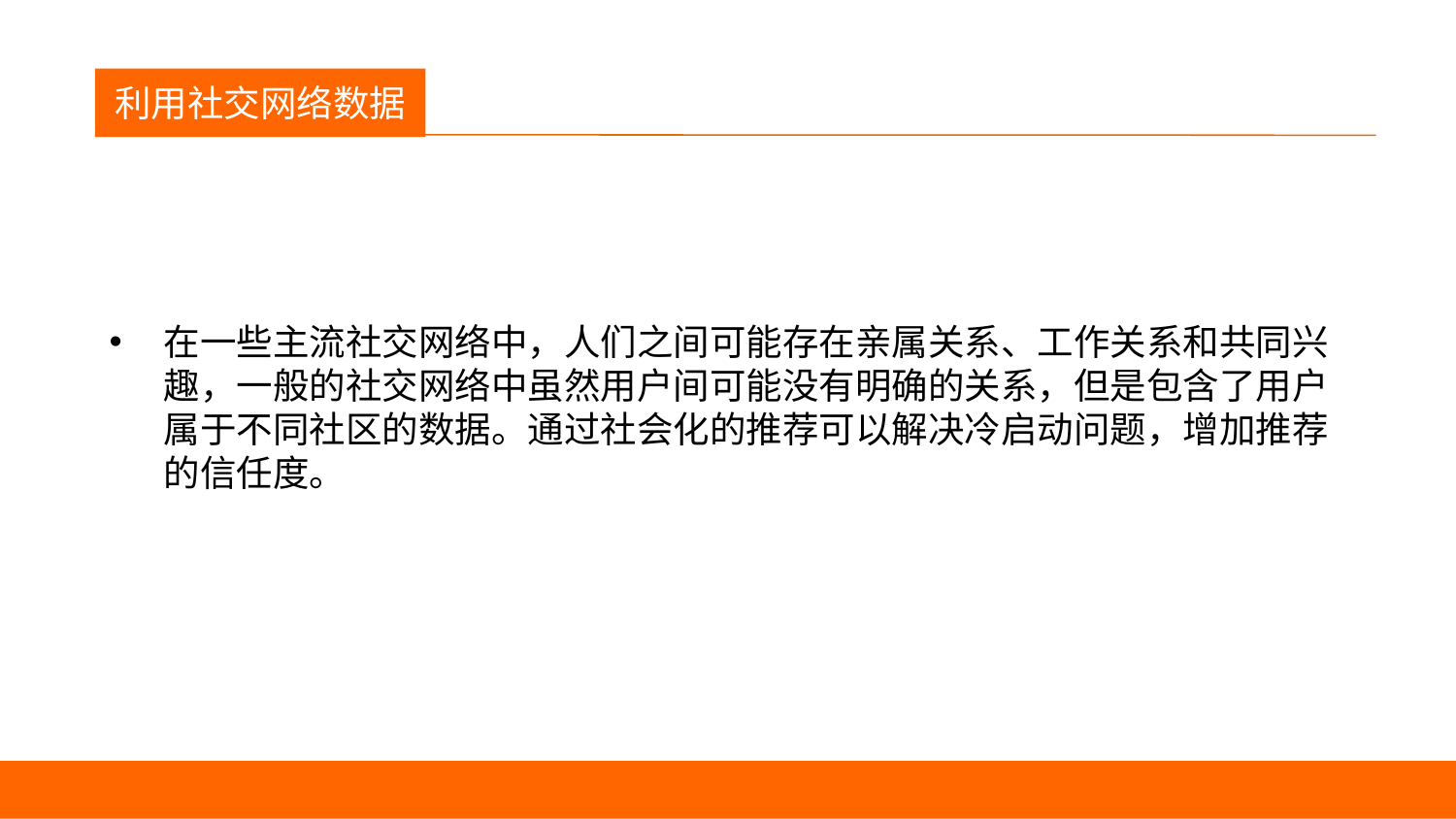

议程
利用社交网络数据

在一些主流社交网络中，人们之间可能存在亲属关系、工作关系和共同兴趣，一般的社交网络中虽然用户间可能没有明确的关系，但是包含了用户属于不同社区的数据。通过社会化的推荐可以解决冷启动问题，增加推荐的信任度。